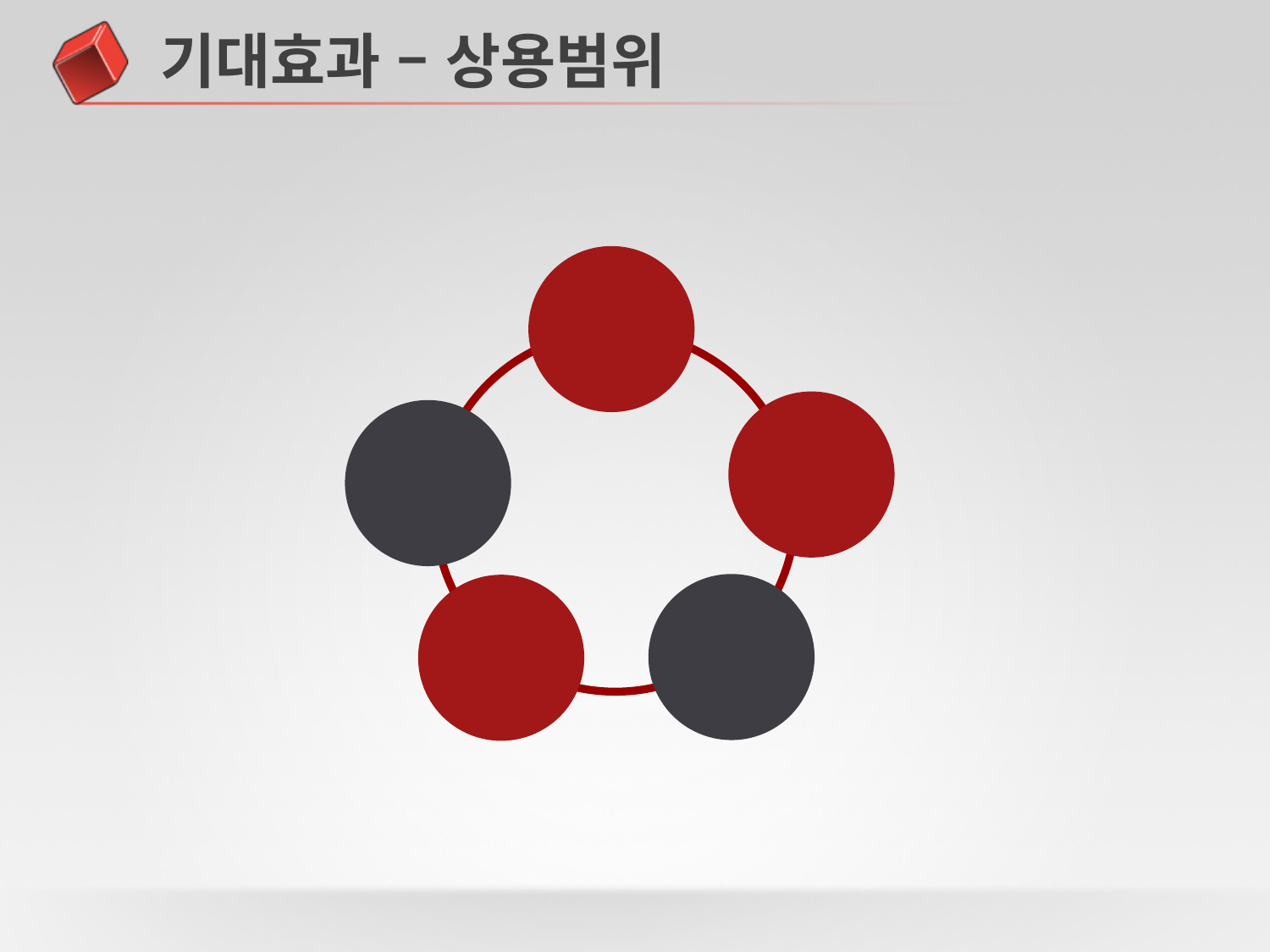

# 기대효과 – 상용범위
강의평

음악평
영화평
ETC..
쇼핑후기